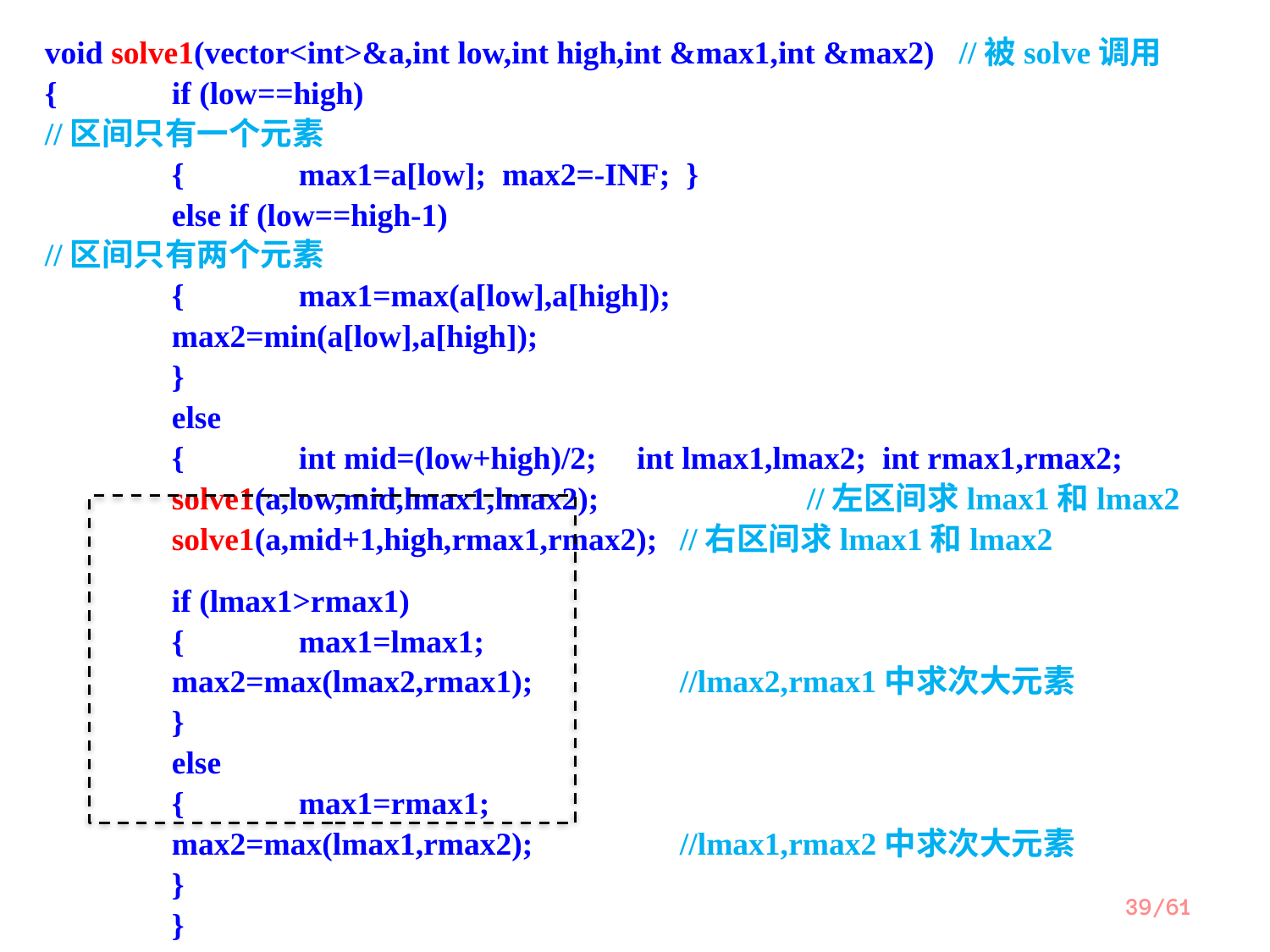

void solve1(vector<int>&a,int low,int high,int &max1,int &max2)   //被solve调用
{   	if (low==high) 							//区间只有一个元素
    	{    	max1=a[low];  max2=-INF;  }
    	else if (low==high-1) 						//区间只有两个元素
    	{	max1=max(a[low],a[high]);
          	max2=min(a[low],a[high]);
    	}
    	else
    	{	int mid=(low+high)/2;     int lmax1,lmax2;  int rmax1,rmax2;
          	solve1(a,low,mid,lmax1,lmax2);		//左区间求lmax1和lmax2
          	solve1(a,mid+1,high,rmax1,rmax2);	//右区间求lmax1和lmax2
          	if (lmax1>rmax1)
          	{	max1=lmax1;
               	max2=max(lmax2,rmax1);		//lmax2,rmax1中求次大元素
          	}
          	else
          	{	max1=rmax1;
               	max2=max(lmax1,rmax2);		//lmax1,rmax2中求次大元素
          	}
     	}
}

39/61